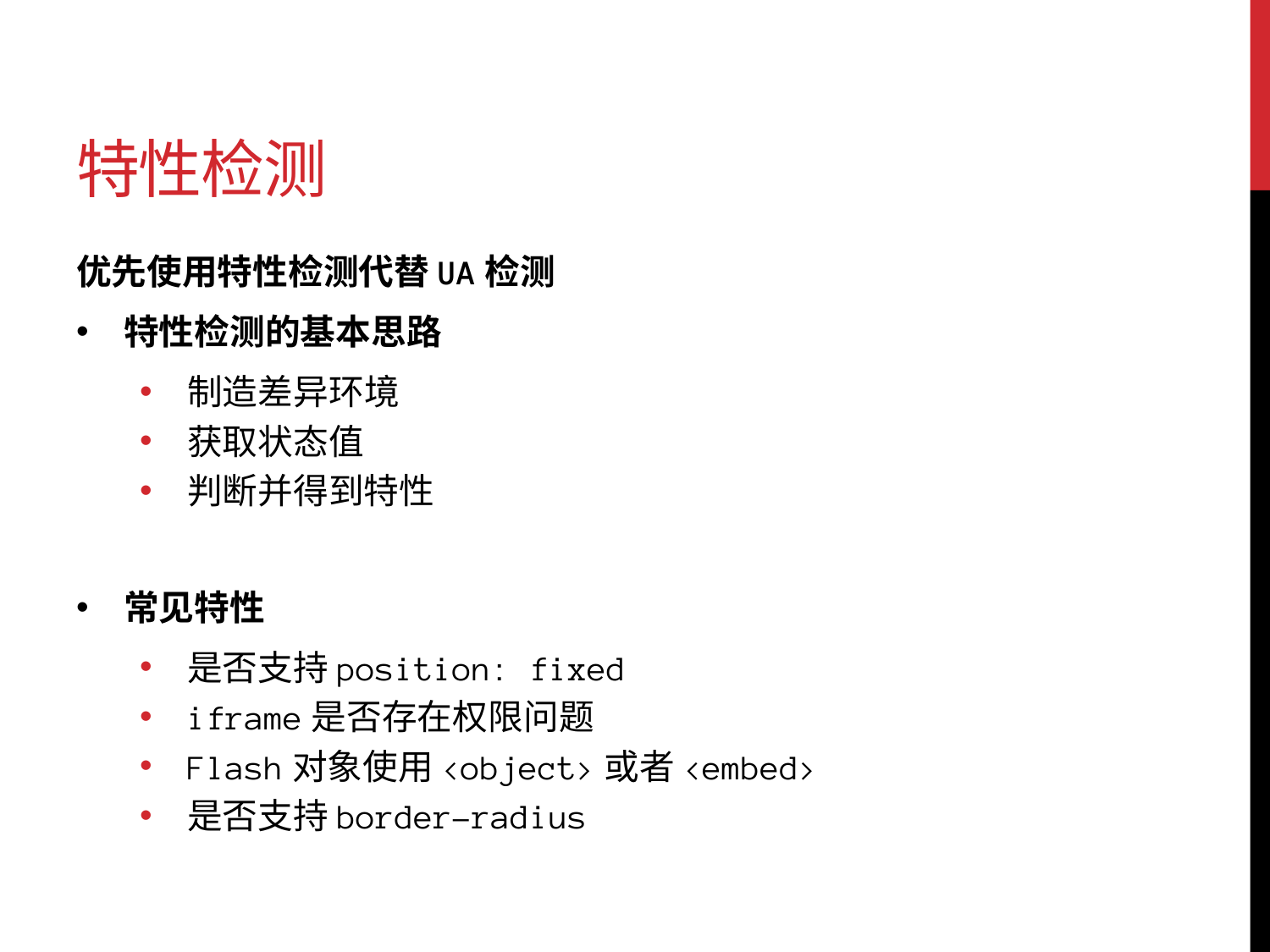

# 特性检测
优先使用特性检测代替UA检测
特性检测的基本思路
制造差异环境
获取状态值
判断并得到特性

常见特性
是否支持position: fixed
iframe是否存在权限问题
Flash对象使用<object>或者<embed>
是否支持border-radius